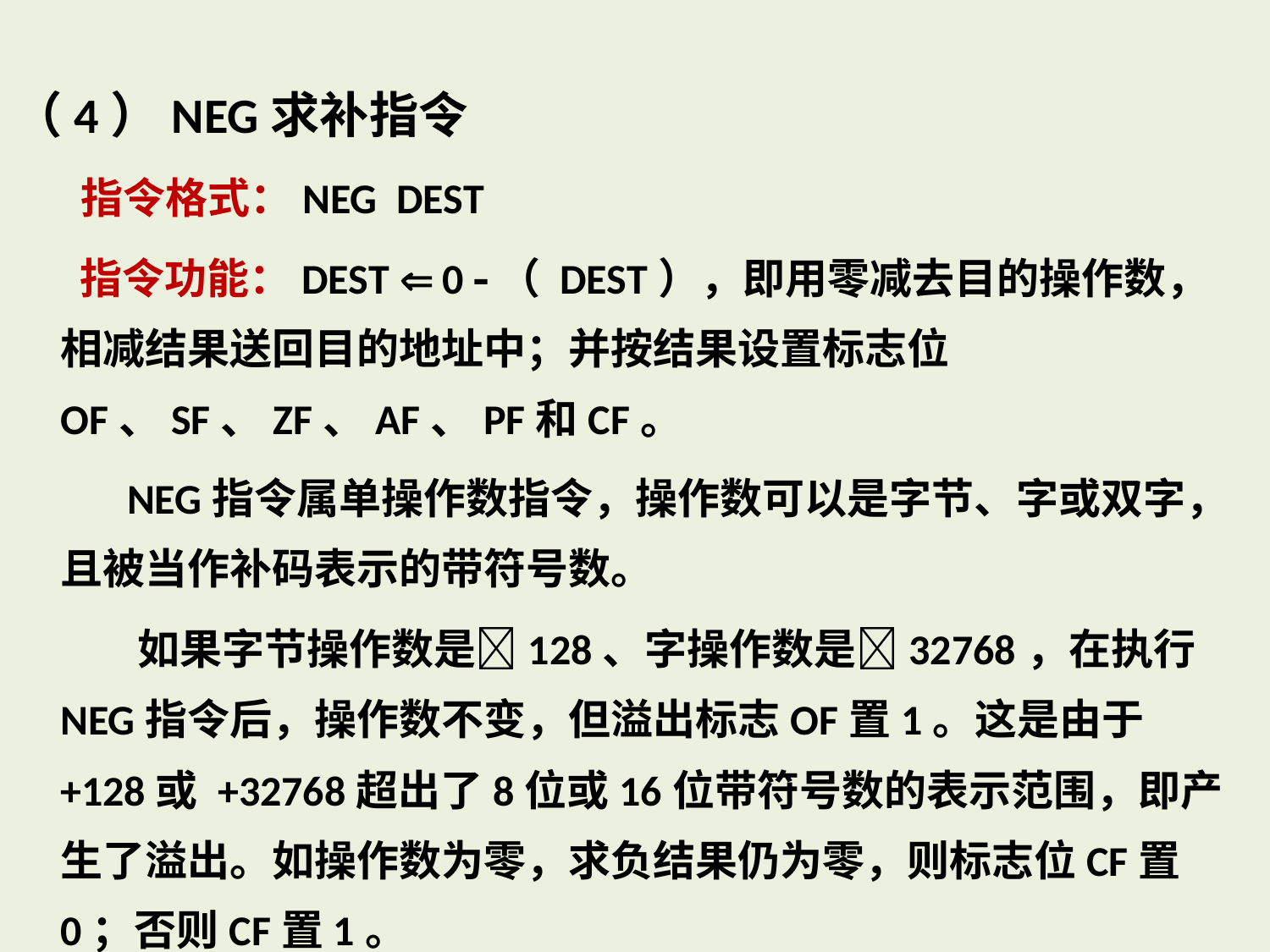

（4）NEG求补指令
     指令格式：NEG  DEST
      指令功能：DEST ⇐ 0 −（ DEST），即用零减去目的操作数，相减结果送回目的地址中；并按结果设置标志位OF、SF、ZF、AF、PF和CF。
            NEG指令属单操作数指令，操作数可以是字节、字或双字，且被当作补码表示的带符号数。
            如果字节操作数是−128、字操作数是−32768，在执行NEG指令后，操作数不变，但溢出标志OF置1。这是由于+128或 +32768超出了8位或16位带符号数的表示范围，即产生了溢出。如操作数为零，求负结果仍为零，则标志位CF置0；否则CF置1。
146